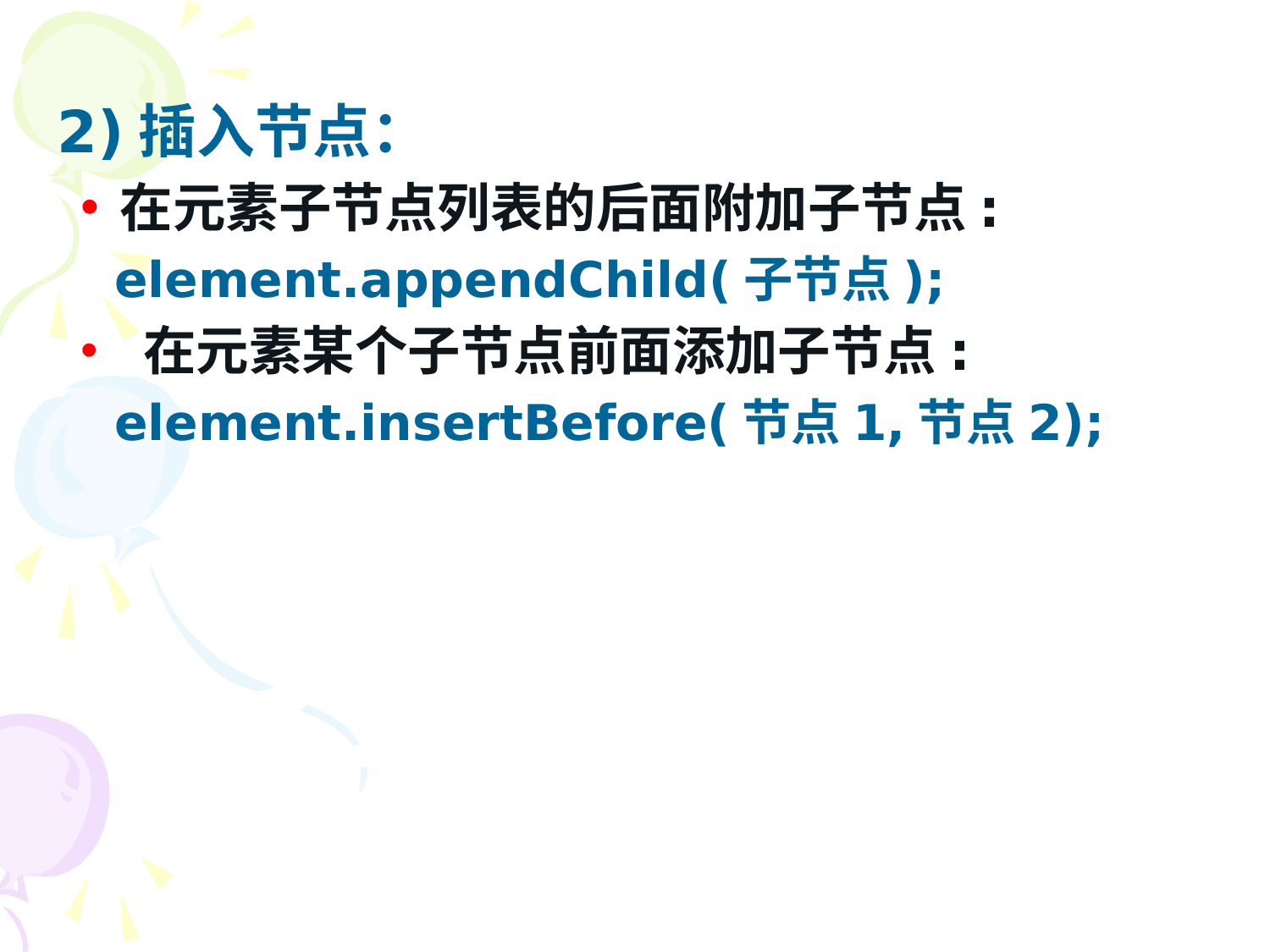

2)插入节点：
在元素子节点列表的后面附加子节点:
  element.appendChild(子节点);
 在元素某个子节点前面添加子节点:
  element.insertBefore(节点1,节点2);